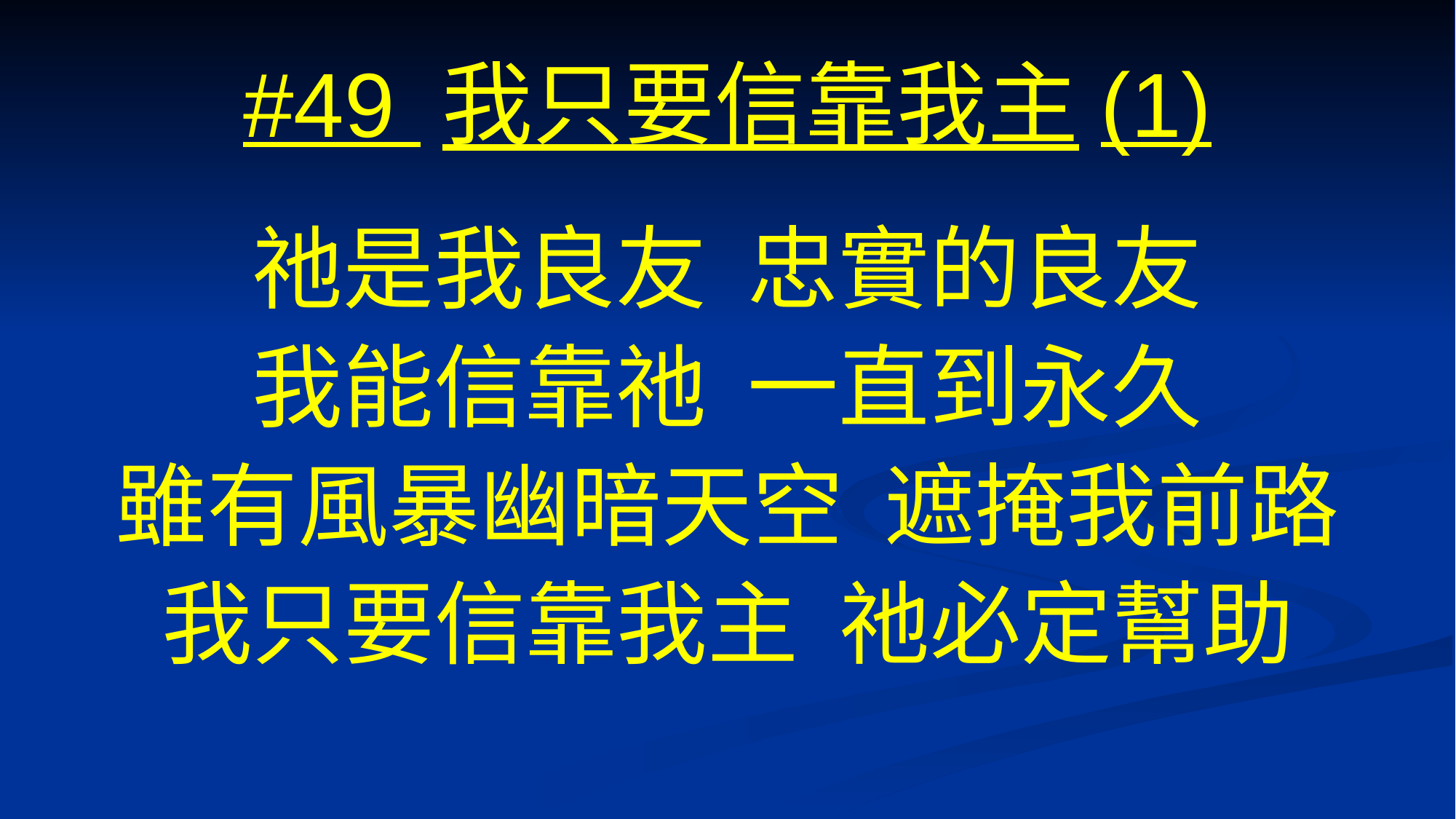

# #49 我只要信靠我主(1)
祂是我良友  忠實的良友
我能信靠祂  一直到永久
雖有風暴幽暗天空  遮掩我前路
我只要信靠我主  祂必定幫助